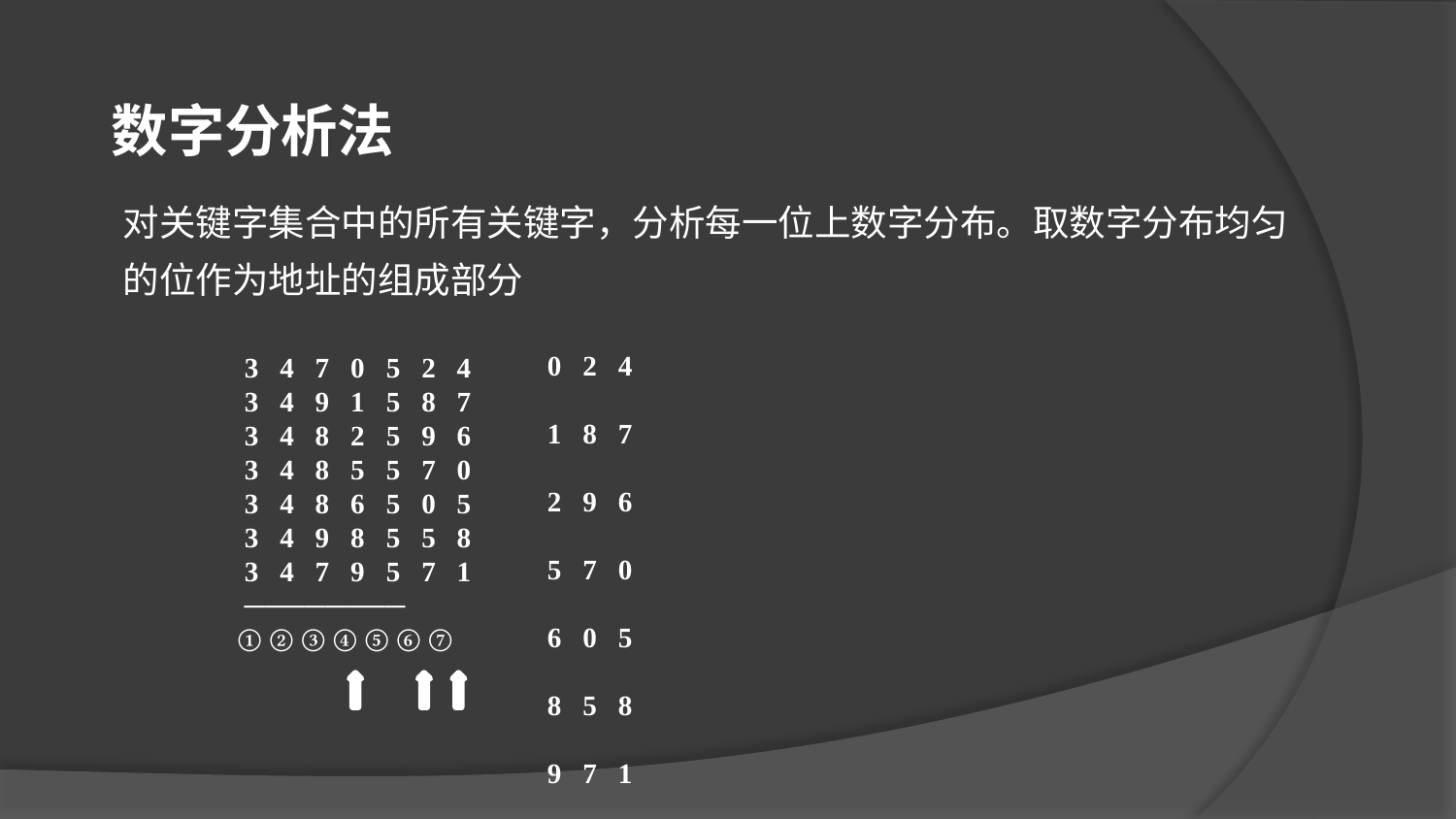

数字分析法
对关键字集合中的所有关键字，分析每一位上数字分布。取数字分布均匀的位作为地址的组成部分
   3   4   7   0   5   2   4
   3   4   9   1   5   8   7
   3   4   8   2   5   9   6
   3   4   8   5   5   7   0
   3   4   8   6   5   0   5
   3   4   9   8   5   5   8
   3   4   7   9   5   7   1
   ────────
  ① ② ③ ④ ⑤ ⑥ ⑦
0   2   4
1   8   7
2   9   6
5   7   0
6   0   5
8   5   8
9   7   1